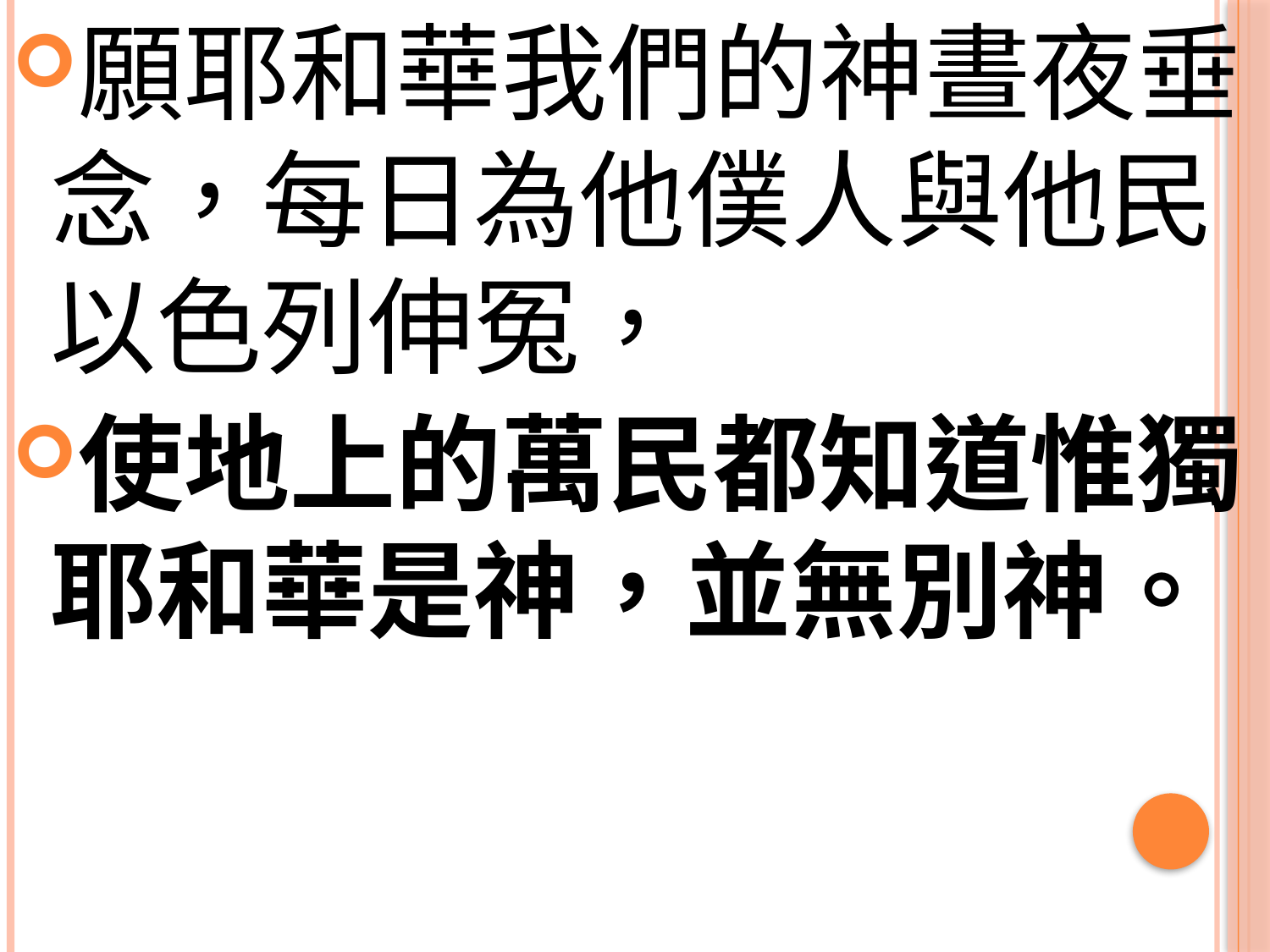

願耶和華我們的神晝夜垂念，每日為他僕人與他民以色列伸冤，
使地上的萬民都知道惟獨耶和華是神，並無別神。